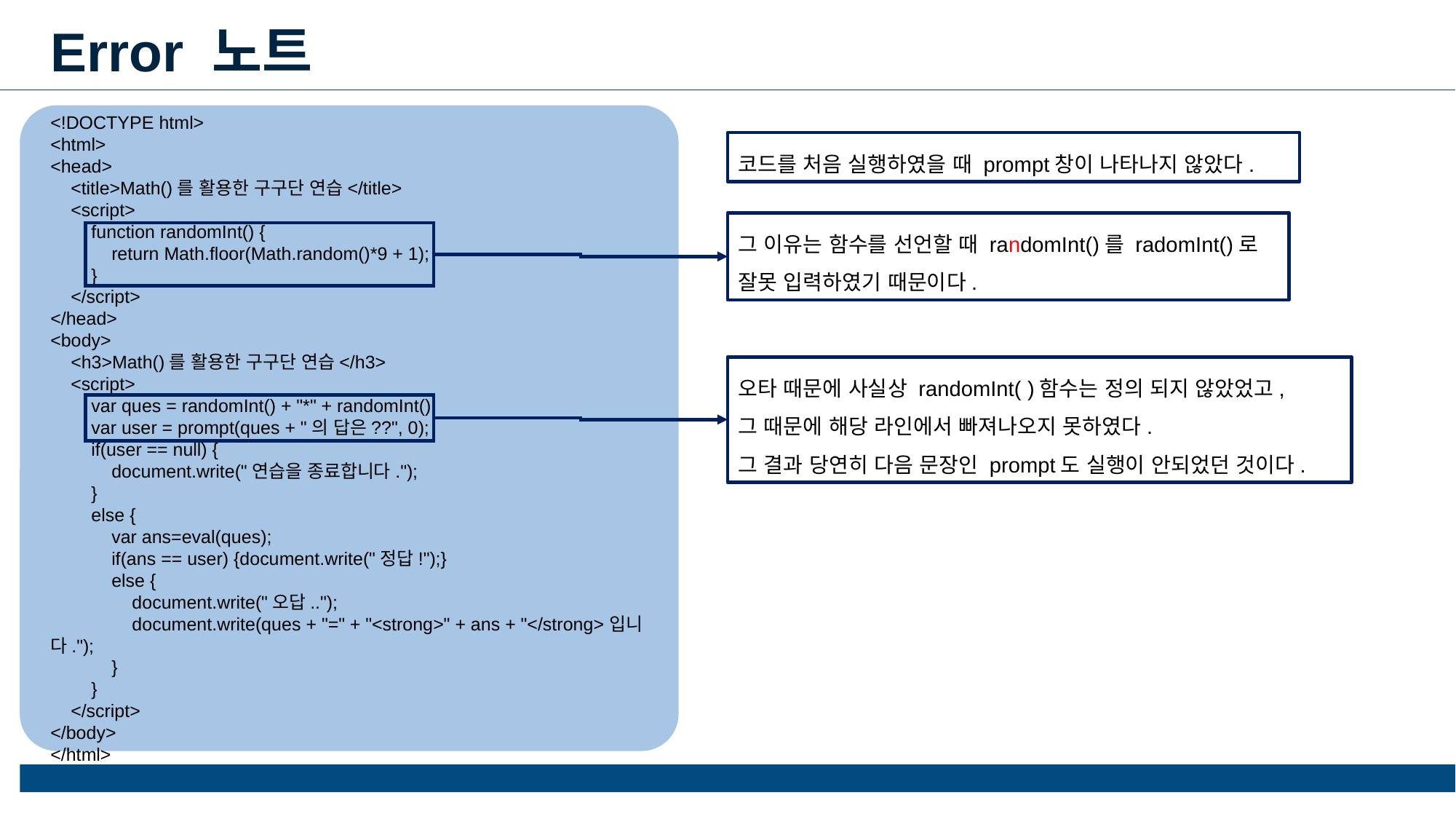

Error 노트

<!DOCTYPE html>
<html>
<head>
    <title>Math()를 활용한 구구단 연습</title>
    <script>
        function randomInt() {
            return Math.floor(Math.random()*9 + 1);
        }
    </script>
</head>
<body>
    <h3>Math()를 활용한 구구단 연습</h3>
    <script>
        var ques = randomInt() + "*" + randomInt();
        var user = prompt(ques + "의 답은??", 0);
        if(user == null) {
            document.write("연습을 종료합니다.");
        }
        else {
            var ans=eval(ques);
            if(ans == user) {document.write("정답!");}
            else {
                document.write("오답..");
                document.write(ques + "=" + "<strong>" + ans + "</strong>입니다.");
            }
        }
    </script>
</body>
</html>
코드를 처음 실행하였을 때 prompt창이 나타나지 않았다.
그 이유는 함수를 선언할 때 randomInt()를 radomInt()로 잘못 입력하였기 때문이다.

오타 때문에 사실상 randomInt( )함수는 정의 되지 않았었고,
그 때문에 해당 라인에서 빠져나오지 못하였다.
그 결과 당연히 다음 문장인 prompt도 실행이 안되었던 것이다.